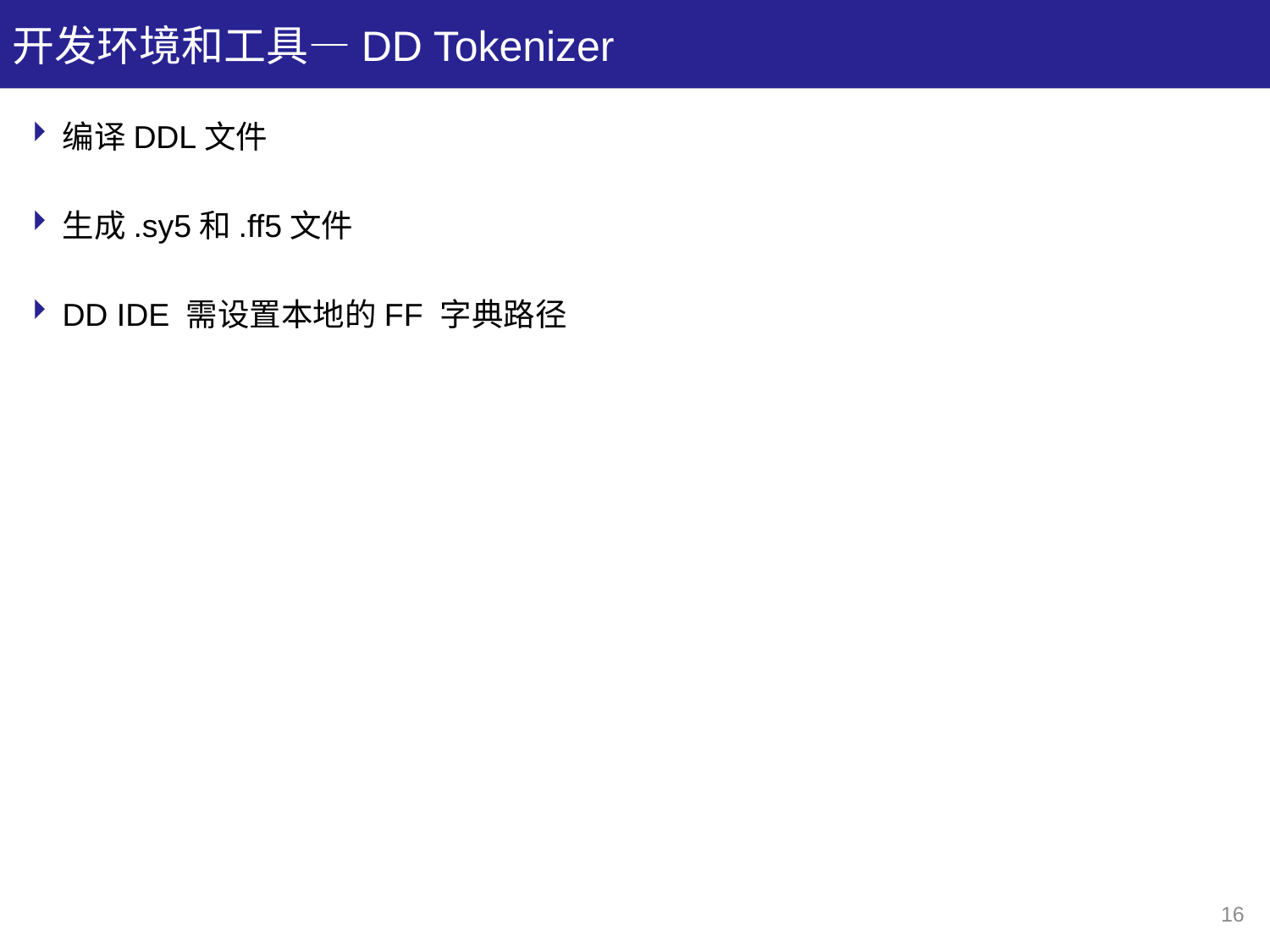

# 开发环境和工具—DD Tokenizer
编译DDL文件

生成.sy5和.ff5文件

DD IDE 需设置本地的FF 字典路径

16